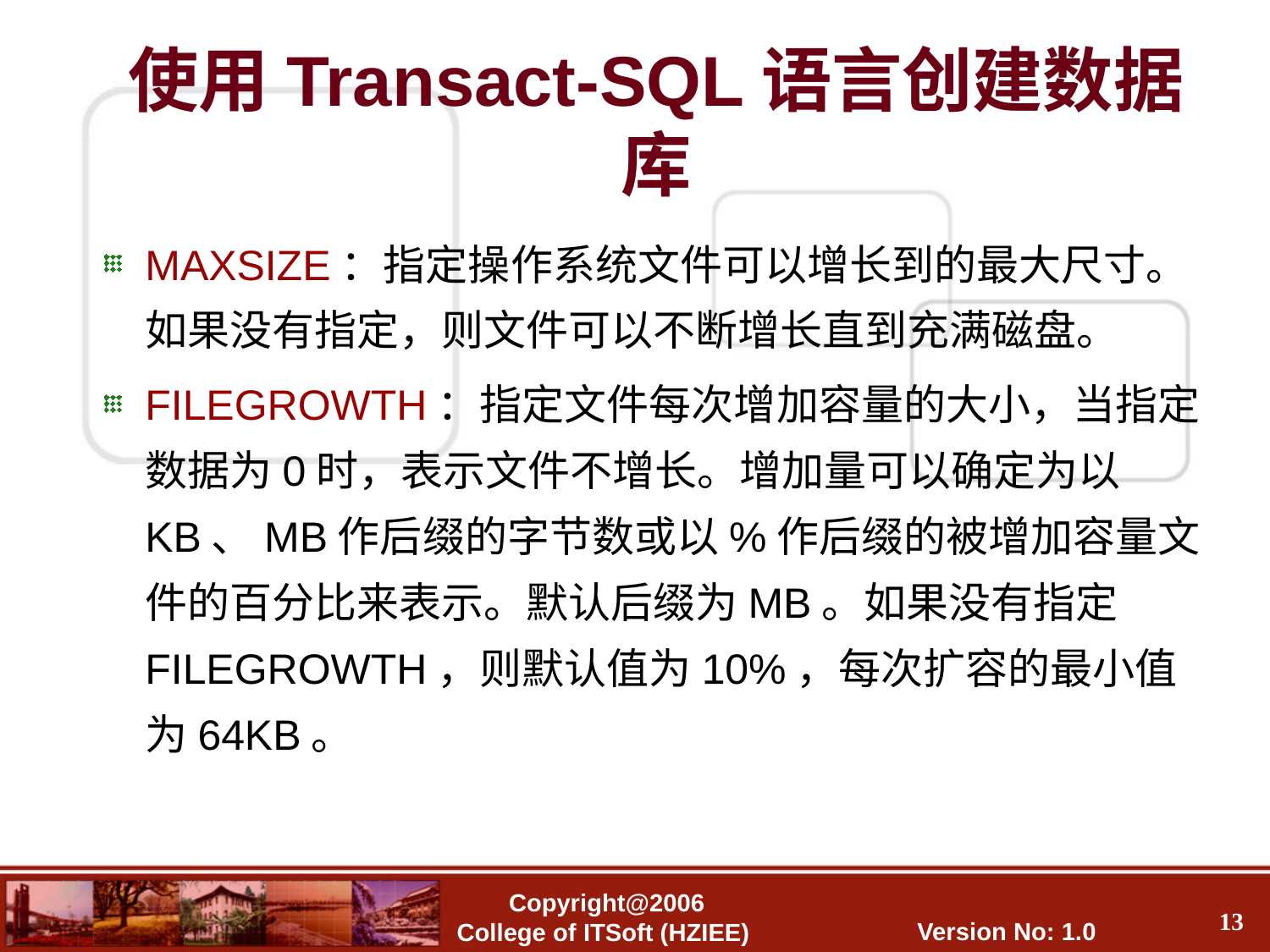

使用Transact-SQL语言创建数据库
MAXSIZE：指定操作系统文件可以增长到的最大尺寸。如果没有指定，则文件可以不断增长直到充满磁盘。
FILEGROWTH：指定文件每次增加容量的大小，当指定数据为0时，表示文件不增长。增加量可以确定为以KB、MB作后缀的字节数或以%作后缀的被增加容量文件的百分比来表示。默认后缀为MB。如果没有指定FILEGROWTH，则默认值为10%，每次扩容的最小值为64KB。